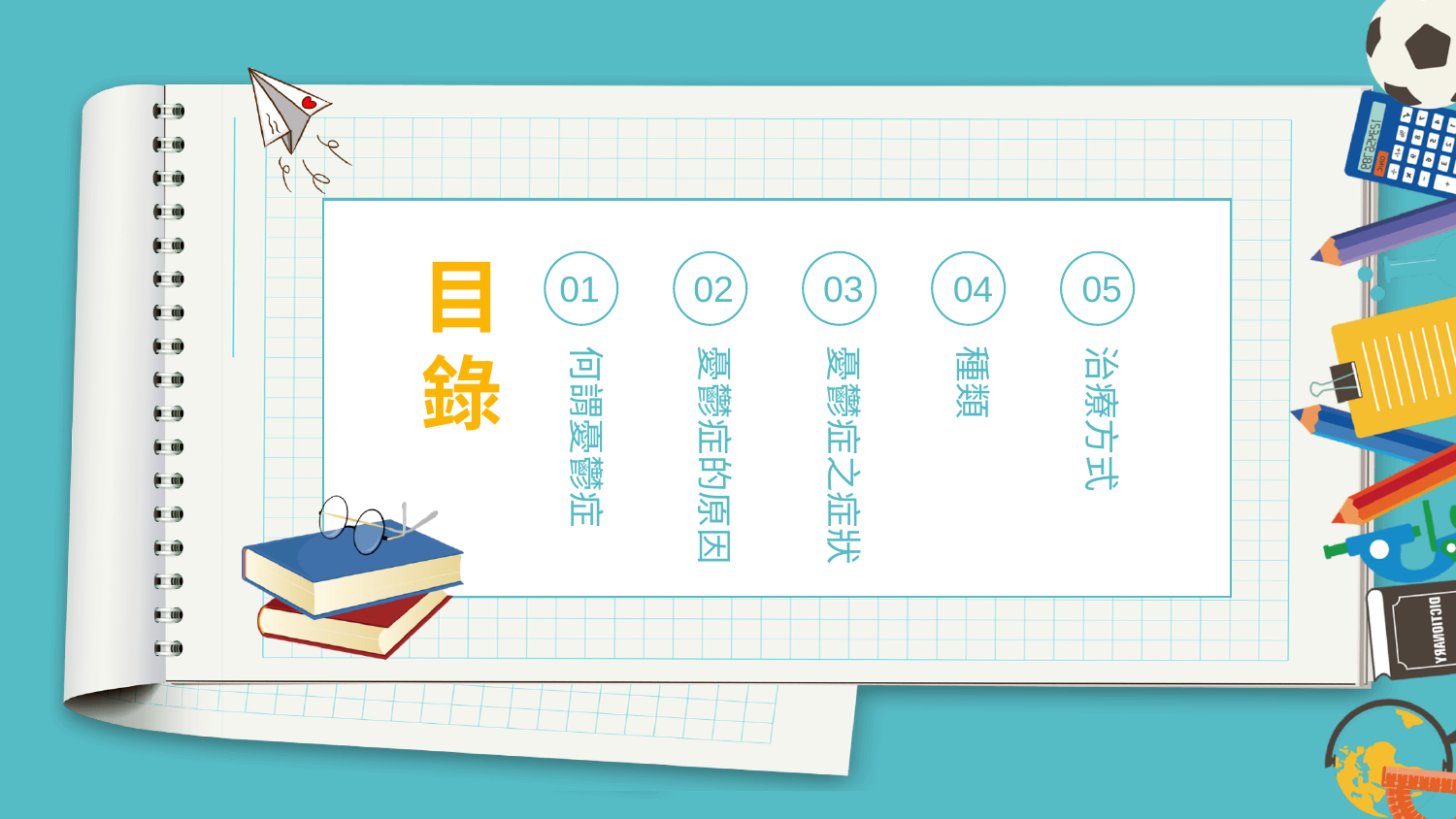

目錄

01
何謂憂鬱症

02
憂鬱症的原因

03
憂鬱症之症狀

04
種類

05
治療方式